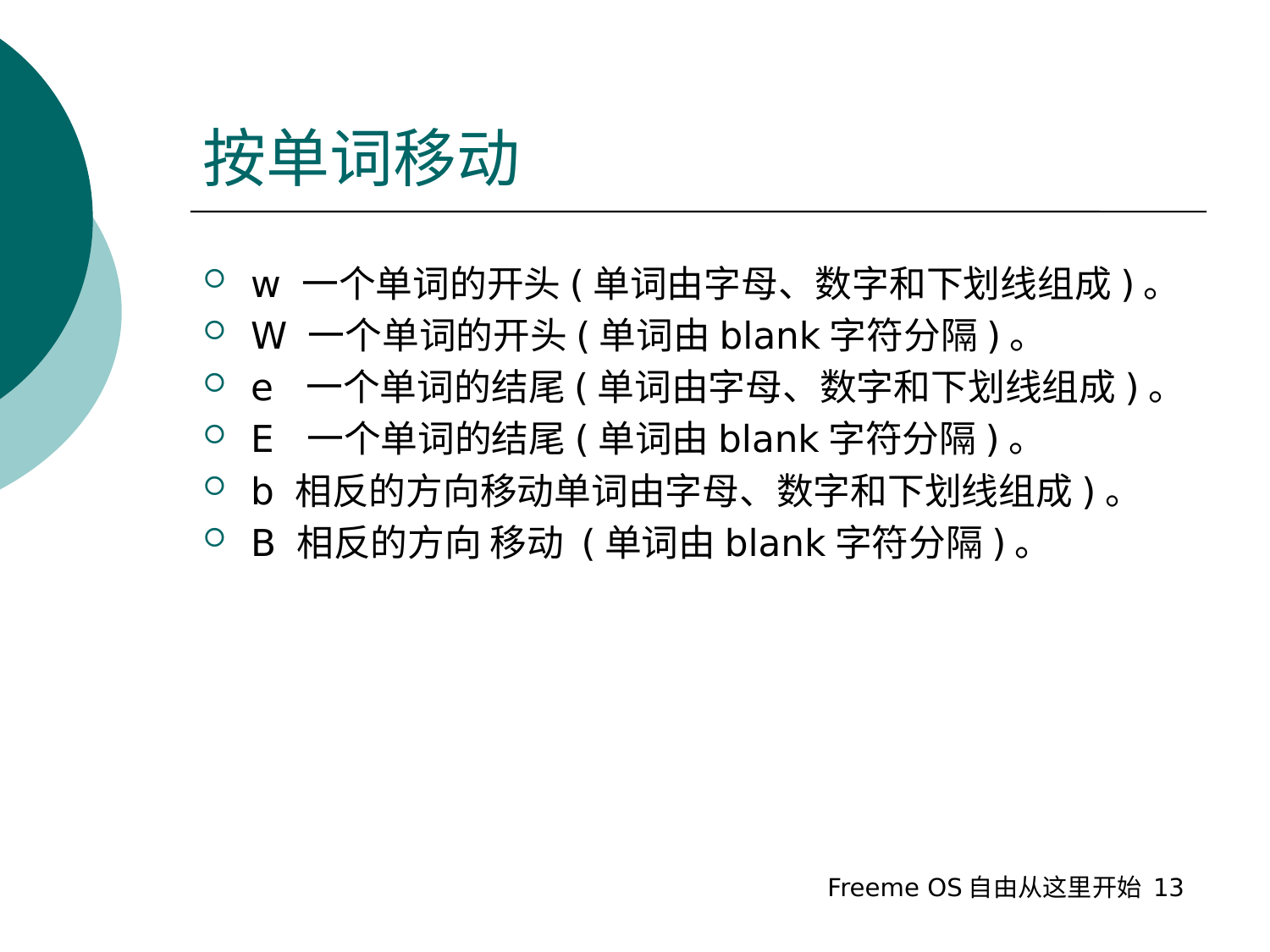

# 按单词移动
w 一个单词的开头(单词由字母、数字和下划线组成)。
W 一个单词的开头(单词由blank字符分隔)。
e  一个单词的结尾(单词由字母、数字和下划线组成)。
E  一个单词的结尾(单词由blank字符分隔)。
b 相反的方向移动单词由字母、数字和下划线组成)。
B 相反的方向 移动 (单词由blank字符分隔)。